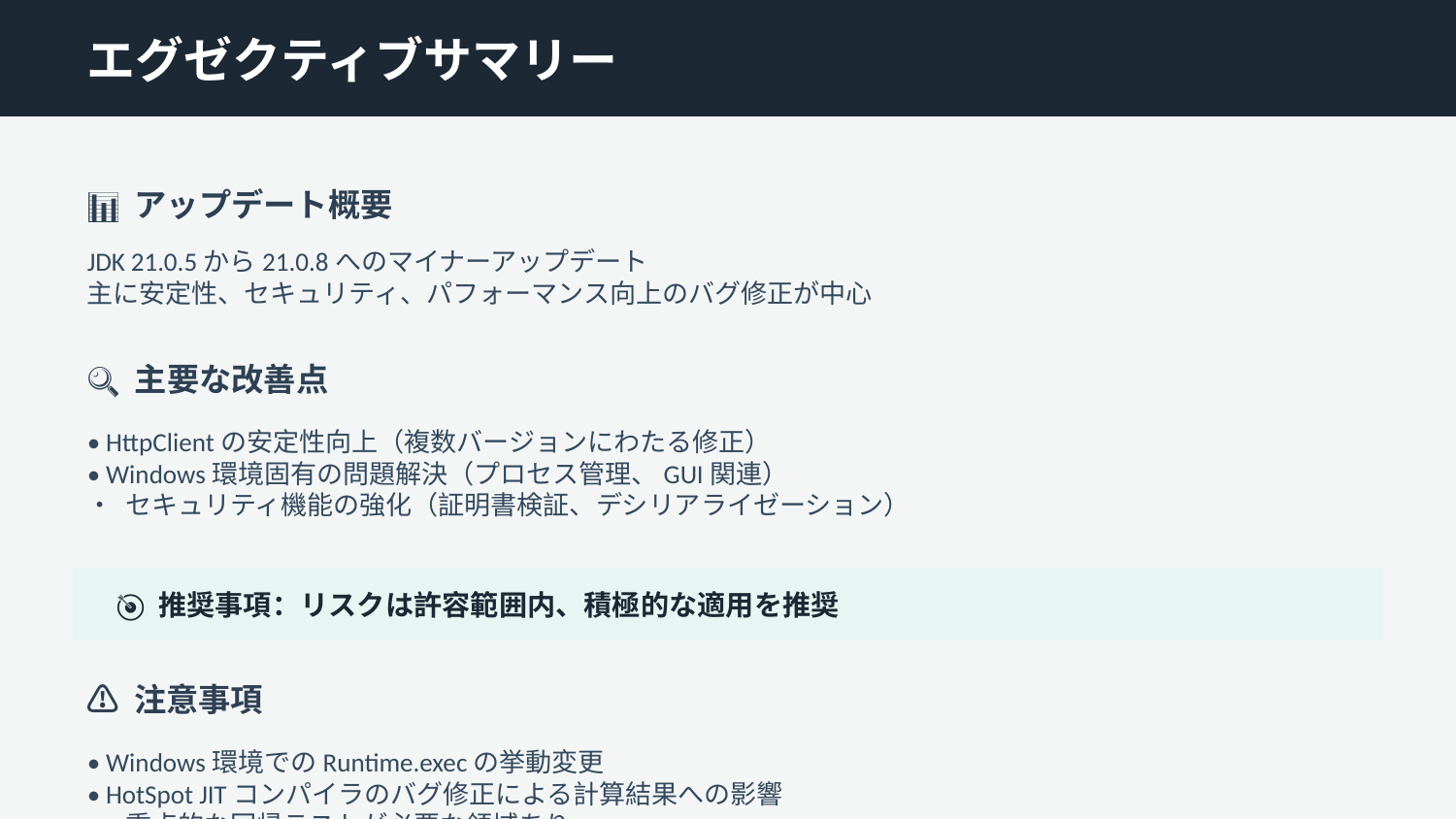

エグゼクティブサマリー
📊 アップデート概要
JDK 21.0.5から21.0.8へのマイナーアップデート
主に安定性、セキュリティ、パフォーマンス向上のバグ修正が中心
🔍 主要な改善点
• HttpClientの安定性向上（複数バージョンにわたる修正）
• Windows環境固有の問題解決（プロセス管理、GUI関連）
• セキュリティ機能の強化（証明書検証、デシリアライゼーション）

🎯 推奨事項：リスクは許容範囲内、積極的な適用を推奨
⚠️ 注意事項
• Windows環境でのRuntime.execの挙動変更
• HotSpot JITコンパイラのバグ修正による計算結果への影響
• 重点的な回帰テストが必要な領域あり